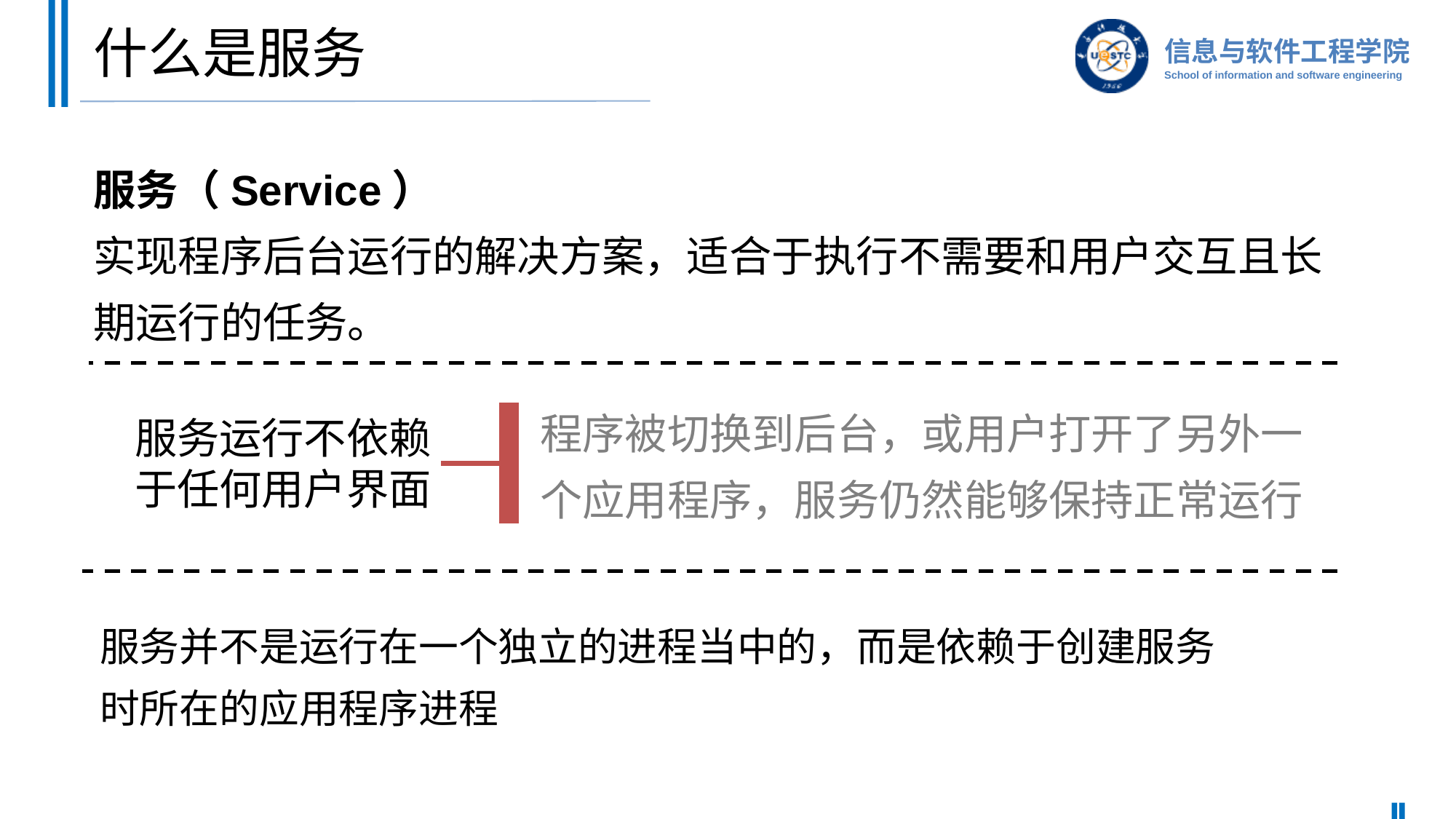

# 什么是服务
服务（Service）
实现程序后台运行的解决方案，适合于执行不需要和用户交互且长期运行的任务。
程序被切换到后台，或用户打开了另外一个应用程序，服务仍然能够保持正常运行

服务运行不依赖于任何用户界面
服务并不是运行在一个独立的进程当中的，而是依赖于创建服务时所在的应用程序进程